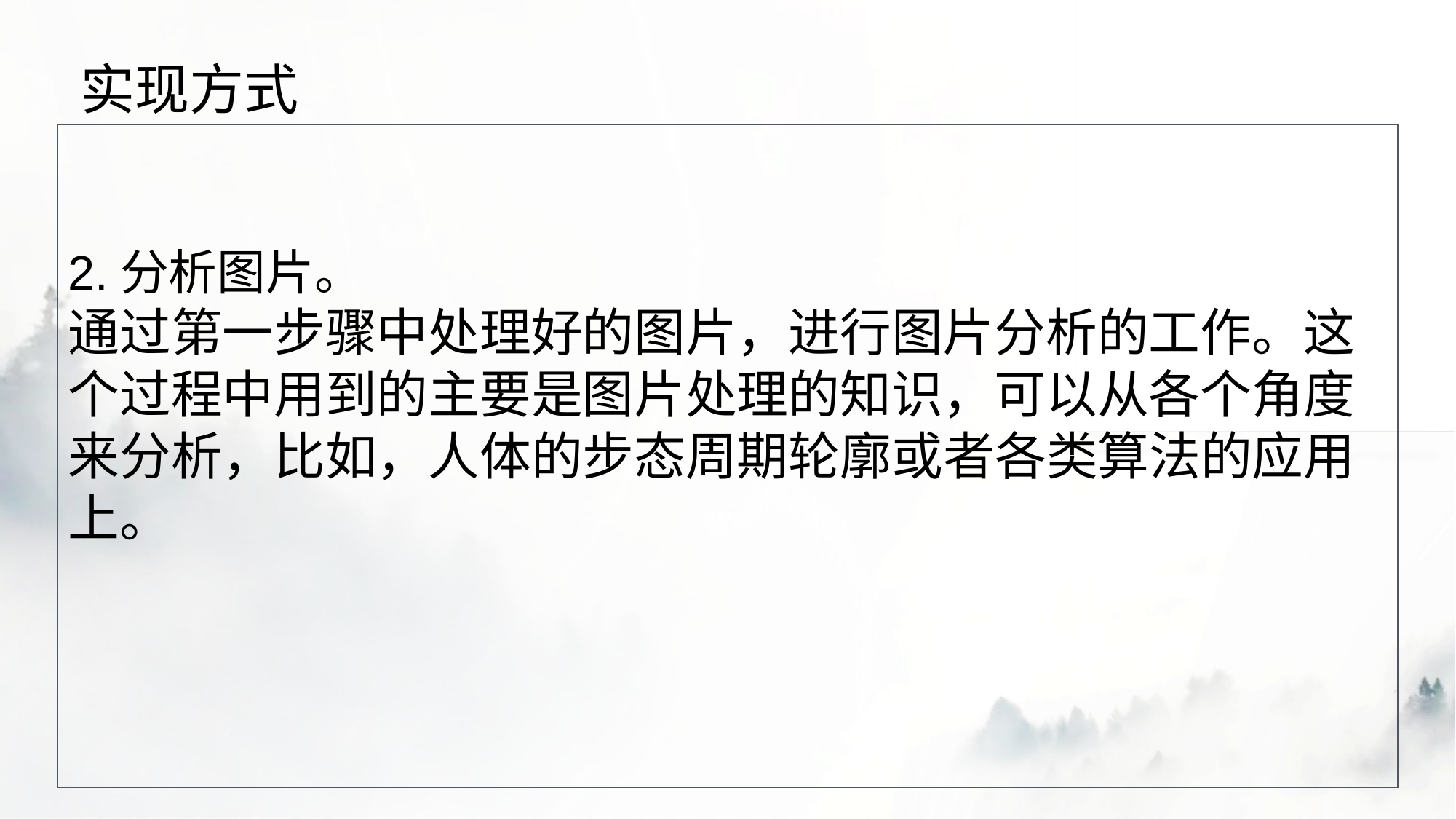

实现方式
2.分析图片。
通过第一步骤中处理好的图片，进行图片分析的工作。这个过程中用到的主要是图片处理的知识，可以从各个角度来分析，比如，人体的步态周期轮廓或者各类算法的应用上。